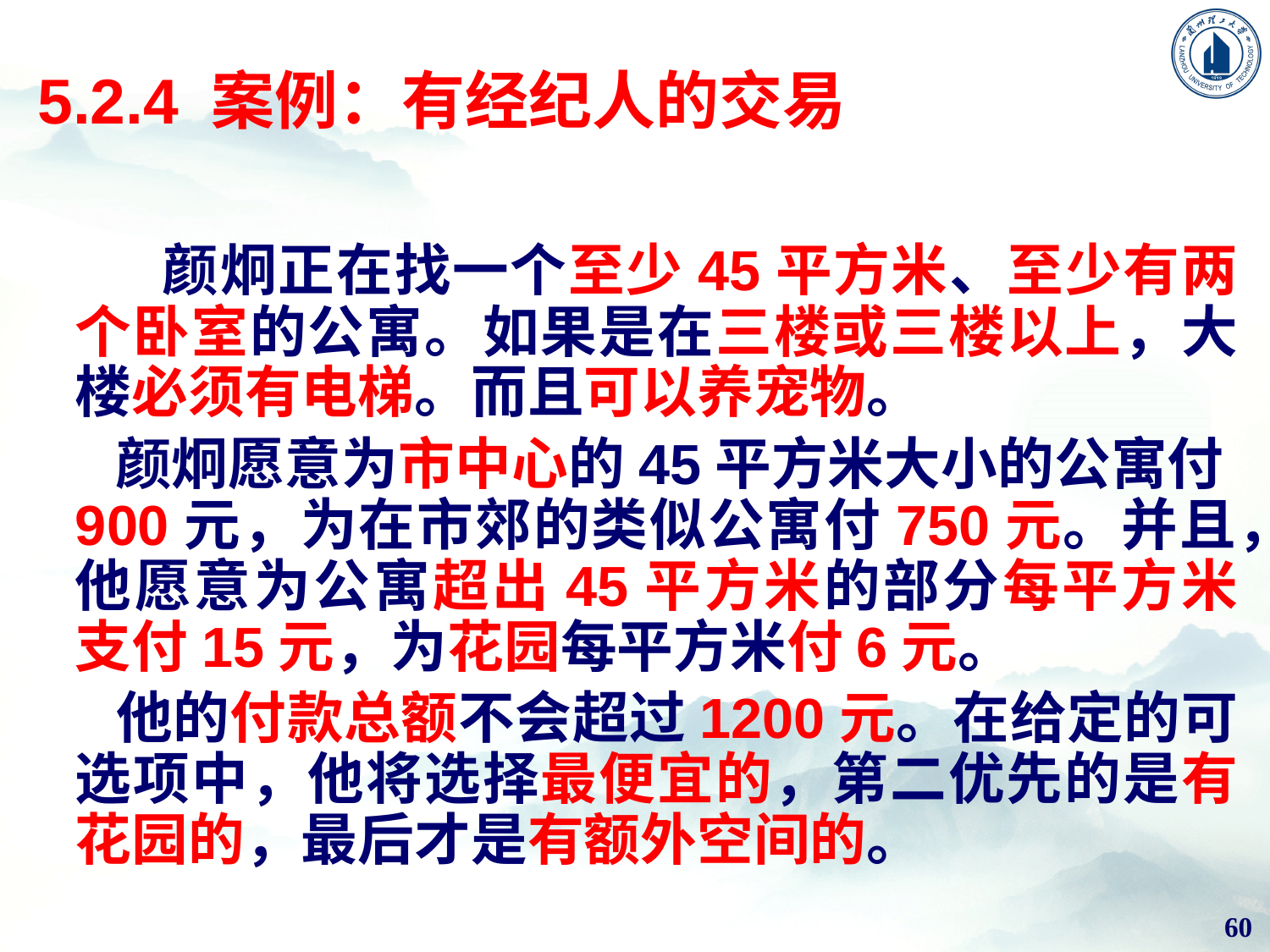

# 5.2.4 案例：有经纪人的交易
     颜炯正在找一个至少45平方米、至少有两个卧室的公寓。如果是在三楼或三楼以上，大楼必须有电梯。而且可以养宠物。
  颜炯愿意为市中心的45平方米大小的公寓付900元，为在市郊的类似公寓付750元。并且，他愿意为公寓超出45平方米的部分每平方米支付15元，为花园每平方米付6元。
  他的付款总额不会超过1200元。在给定的可选项中，他将选择最便宜的，第二优先的是有花园的，最后才是有额外空间的。
60